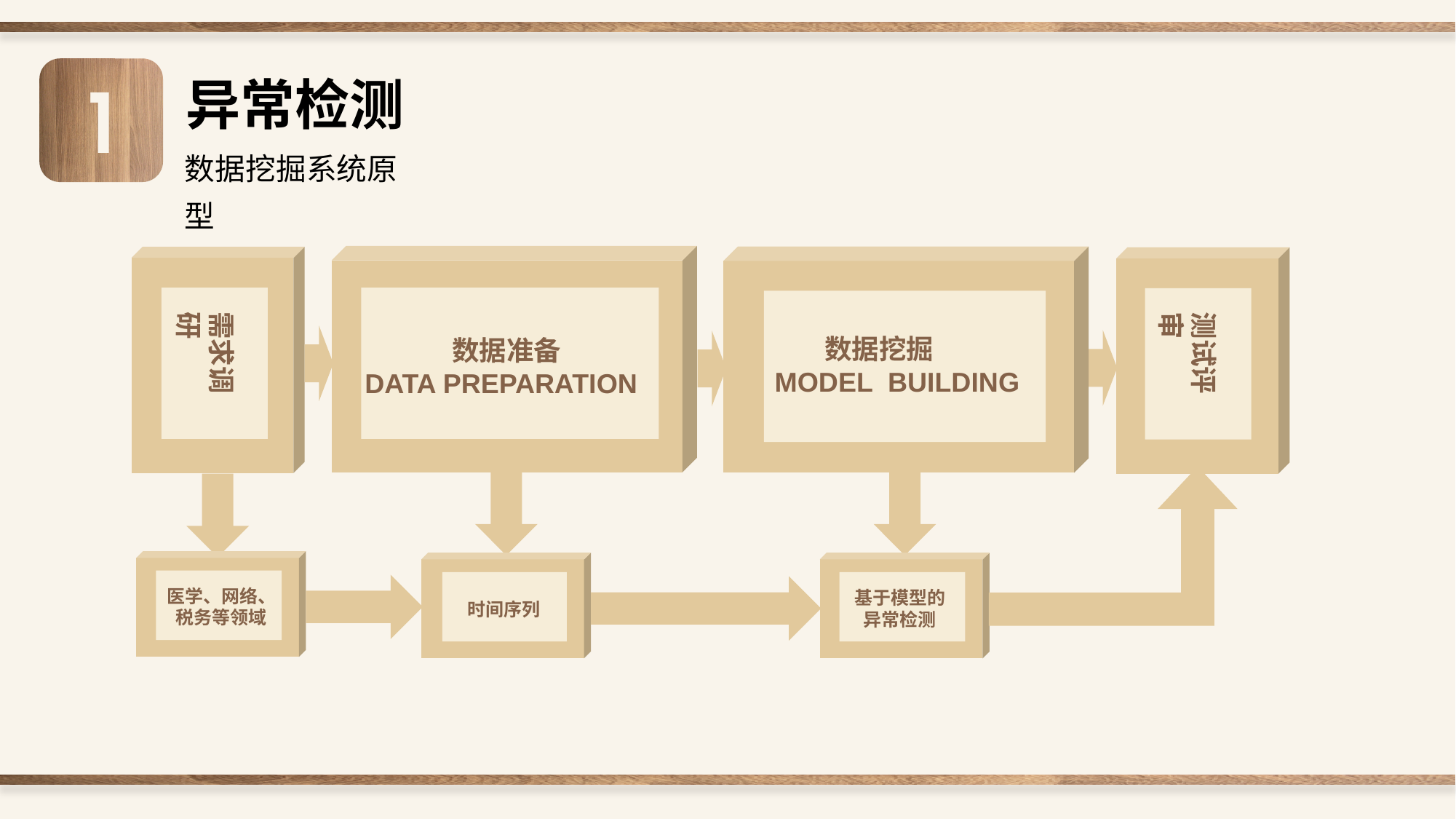

1
异常检测
数据挖掘系统原型

需求调研

测试评审
数据准备
DATA PREPARATION

       数据挖掘
MODEL  BUILDING

基于模型的
异常检测
时间序列

医学、网络、
税务等领域